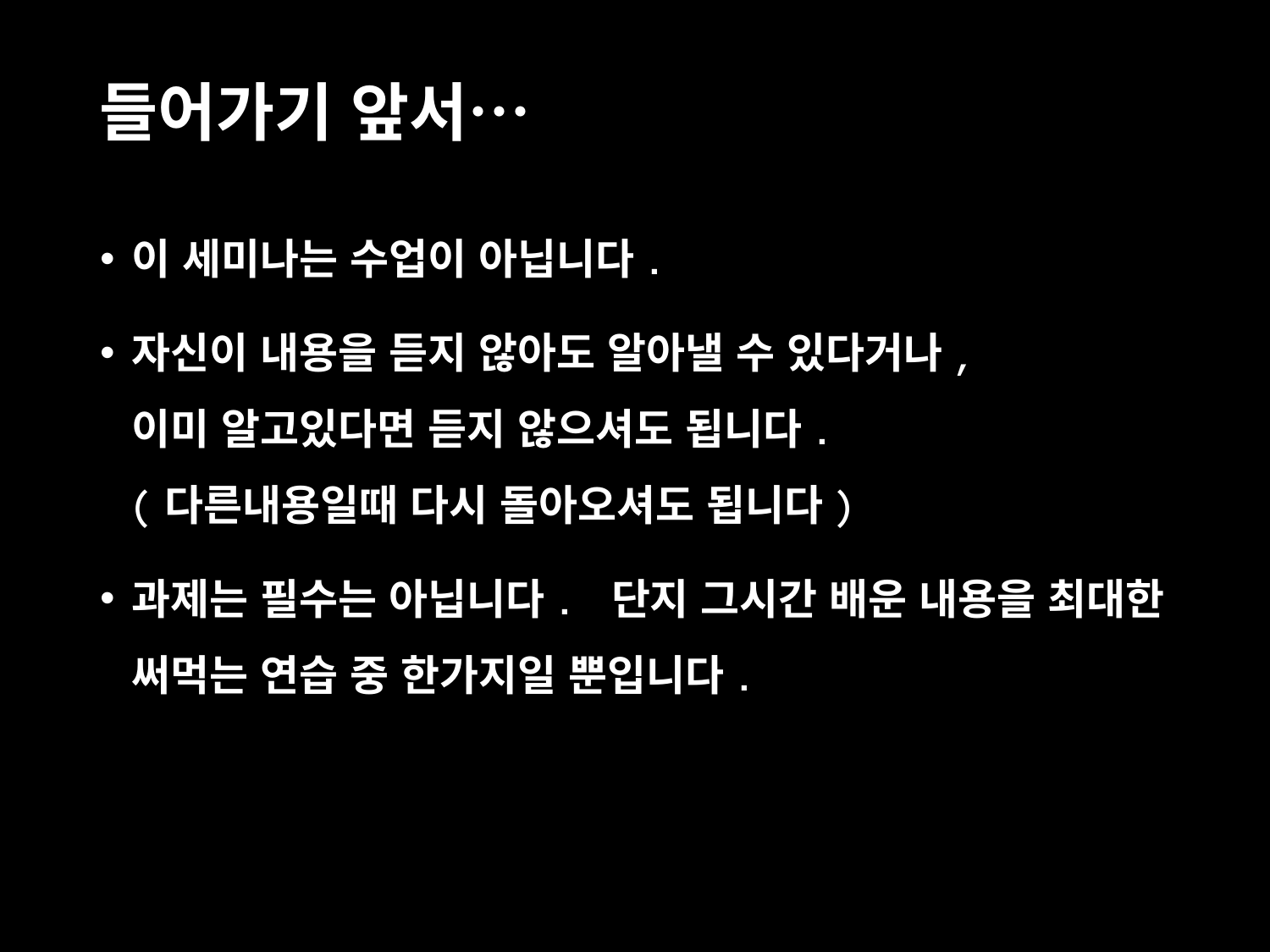

# 들어가기 앞서…
이 세미나는 수업이 아닙니다.
자신이 내용을 듣지 않아도 알아낼 수 있다거나,
이미 알고있다면 듣지 않으셔도 됩니다.
(다른내용일때 다시 돌아오셔도 됩니다)
과제는 필수는 아닙니다. 단지 그시간 배운 내용을 최대한
써먹는 연습 중 한가지일 뿐입니다.